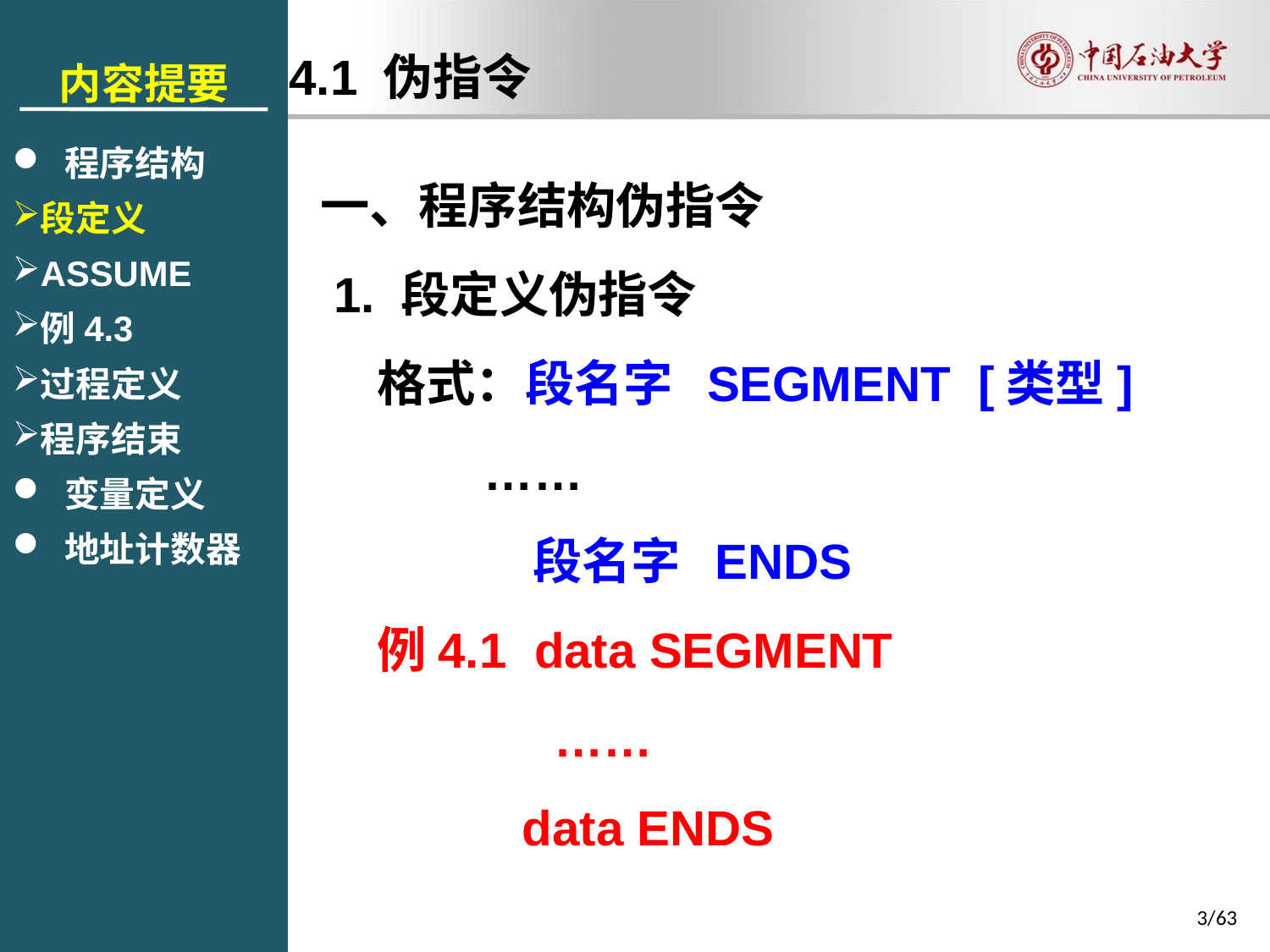

内容提要
 程序结构
段定义
ASSUME
例4.3
过程定义
程序结束
 变量定义
 地址计数器
4.1 伪指令
一、程序结构伪指令
 1. 段定义伪指令
    格式：段名字  SEGMENT  [类型]
	        	……
段名字  ENDS
    例4.1  data SEGMENT
                 ……
	            data ENDS
3/63